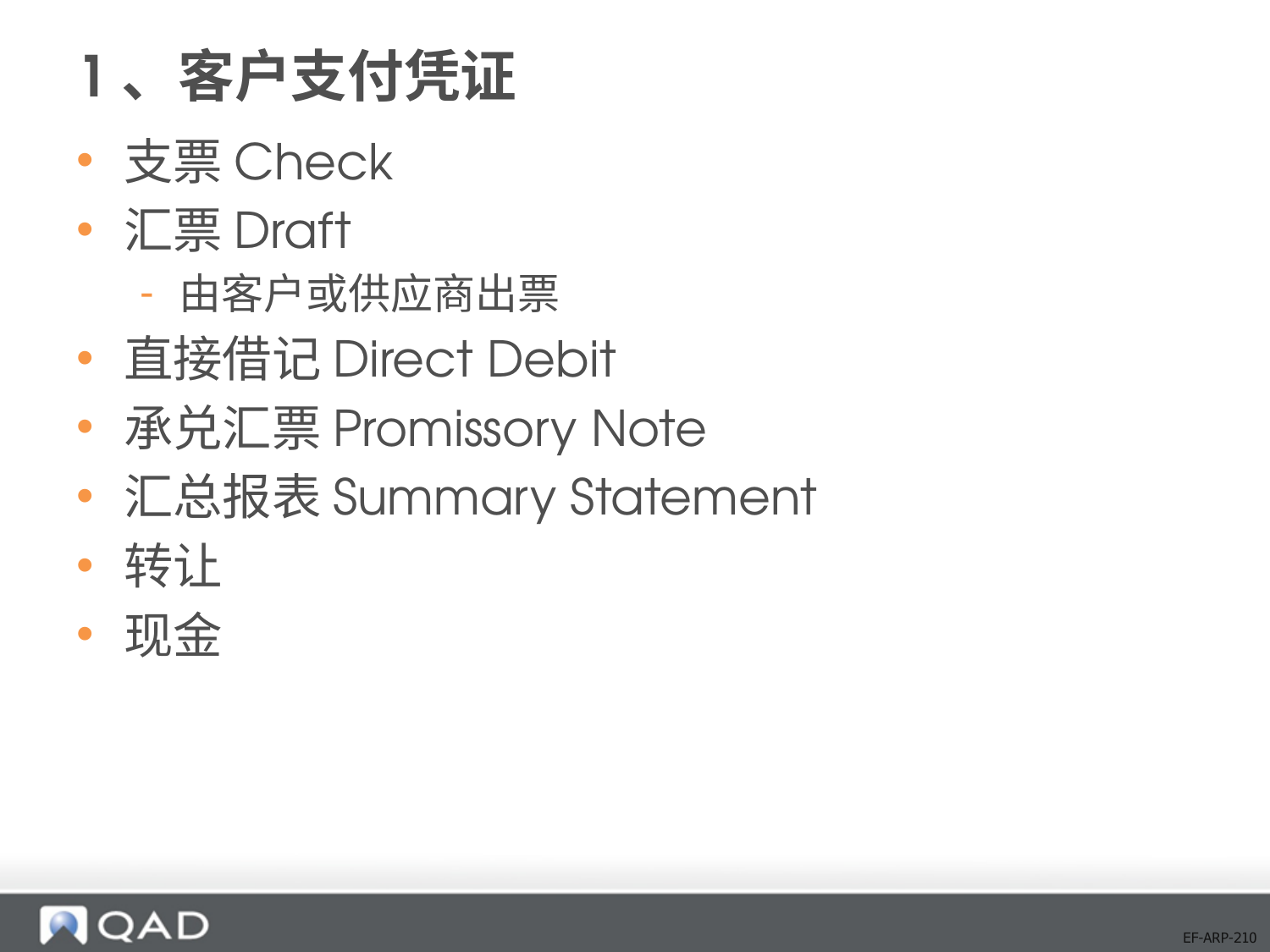

# 1、客户支付凭证
支票Check
汇票Draft
由客户或供应商出票
直接借记Direct Debit
承兑汇票Promissory Note
汇总报表Summary Statement
转让
现金
EF-ARP-210